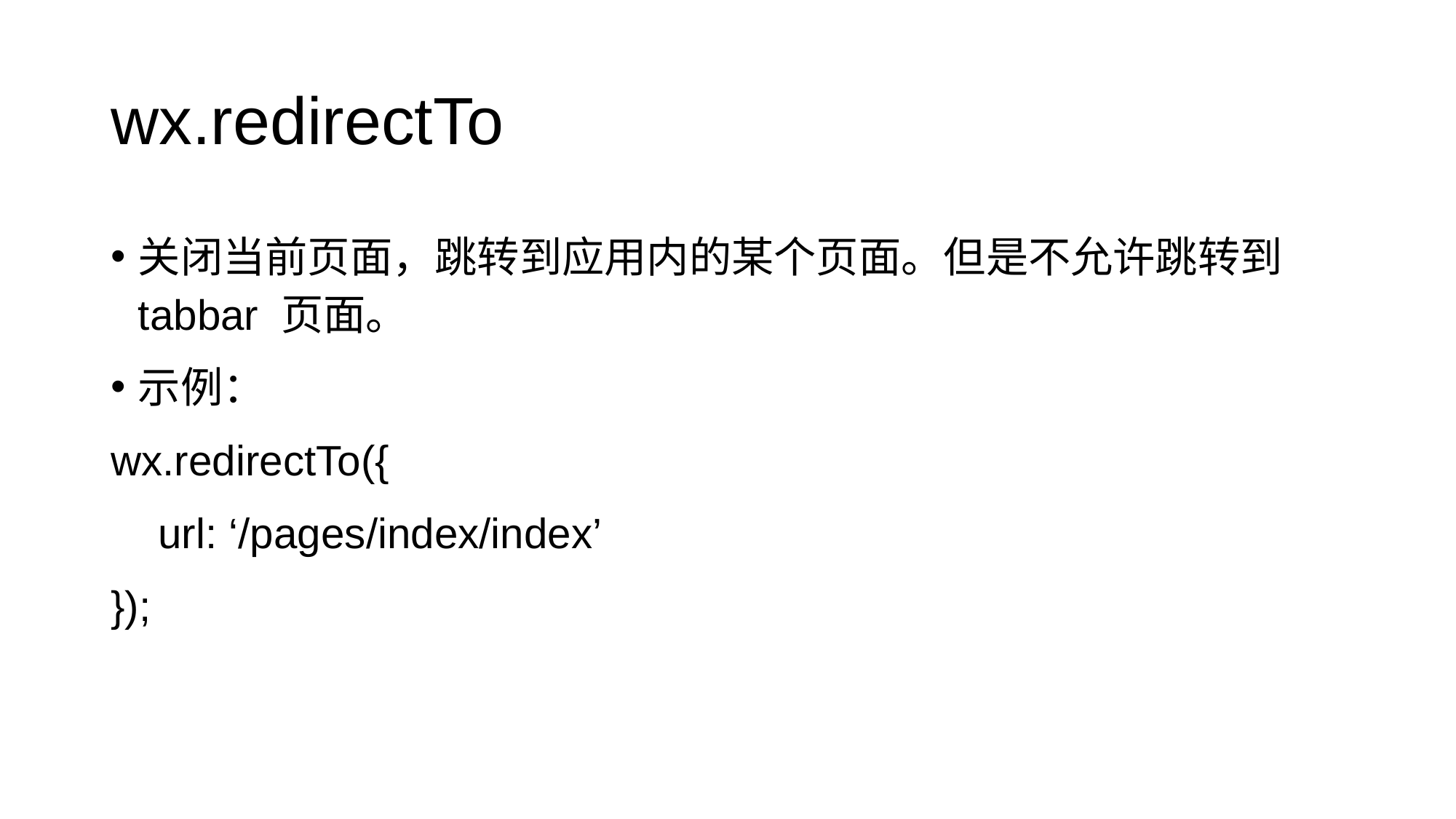

# wx.redirectTo
关闭当前页面，跳转到应用内的某个页面。但是不允许跳转到 tabbar 页面。
示例：
wx.redirectTo({
    url: ‘/pages/index/index’
});